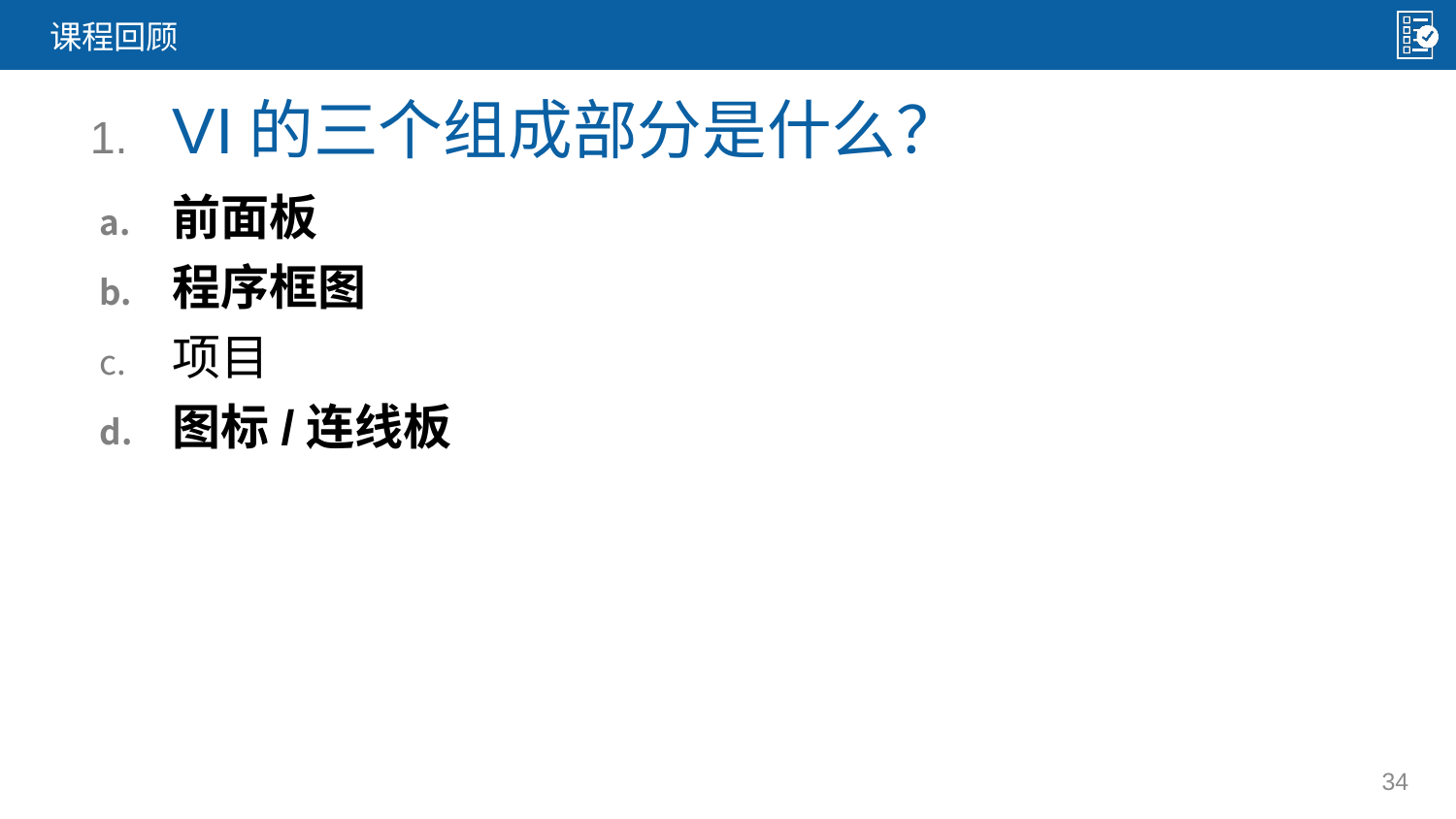

课程回顾

VI的三个组成部分是什么？

前面板
程序框图
项目
图标/连线板
34